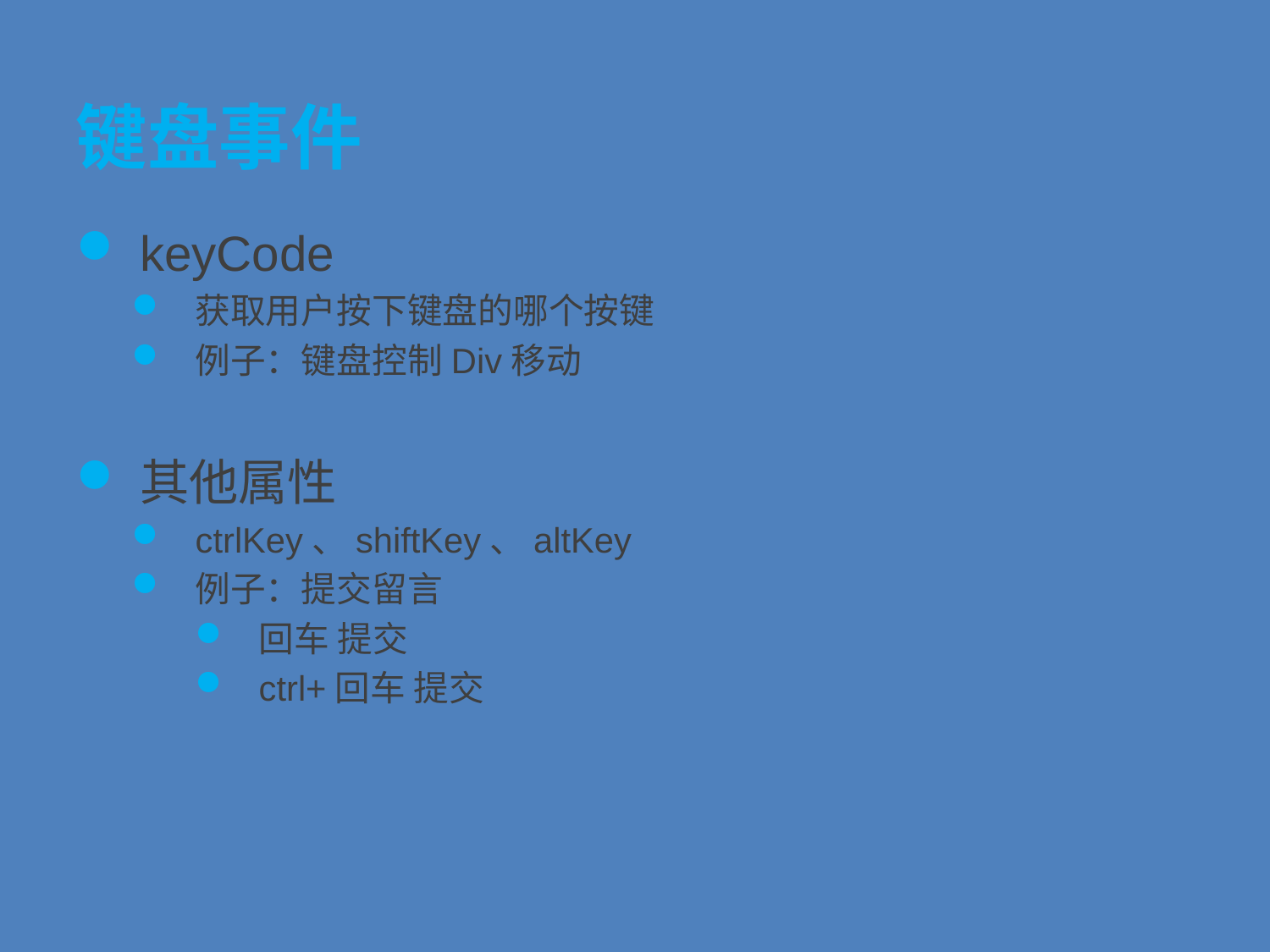

# 键盘事件
keyCode
获取用户按下键盘的哪个按键
例子：键盘控制Div移动

其他属性
ctrlKey、shiftKey、altKey
例子：提交留言
回车 提交
ctrl+回车 提交